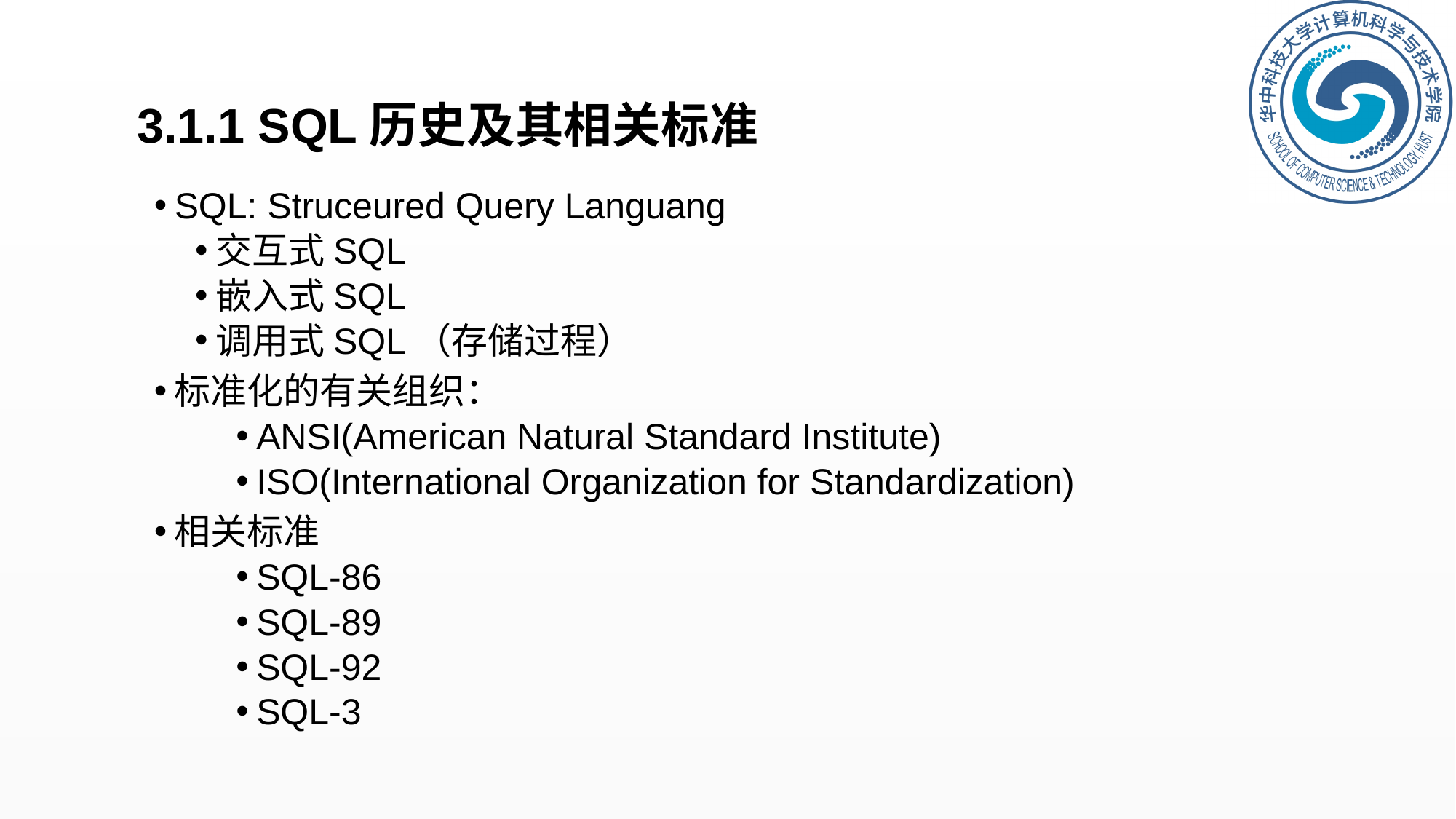

# 3.1.1 SQL历史及其相关标准
SQL: Struceured Query Languang
交互式SQL
嵌入式SQL
调用式SQL（存储过程）
标准化的有关组织：
ANSI(American Natural Standard Institute)
ISO(International Organization for Standardization)
相关标准
SQL-86
SQL-89
SQL-92
SQL-3